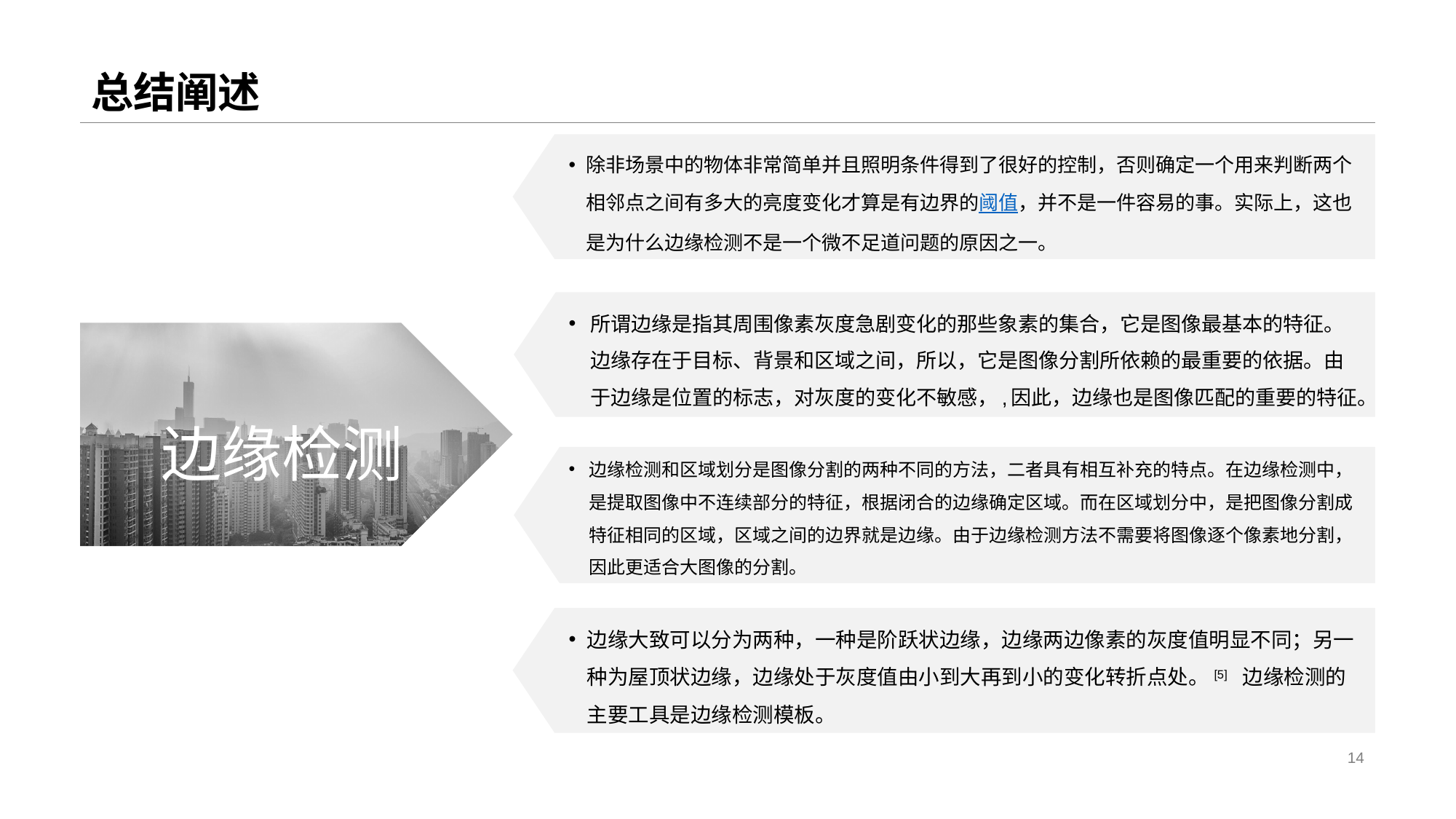

# 总结阐述

除非场景中的物体非常简单并且照明条件得到了很好的控制，否则确定一个用来判断两个相邻点之间有多大的亮度变化才算是有边界的阈值，并不是一件容易的事。实际上，这也是为什么边缘检测不是一个微不足道问题的原因之一。

所谓边缘是指其周围像素灰度急剧变化的那些象素的集合，它是图像最基本的特征。边缘存在于目标、背景和区域之间，所以，它是图像分割所依赖的最重要的依据。由于边缘是位置的标志，对灰度的变化不敏感，,因此，边缘也是图像匹配的重要的特征。

    边缘检测
边缘检测和区域划分是图像分割的两种不同的方法，二者具有相互补充的特点。在边缘检测中，是提取图像中不连续部分的特征，根据闭合的边缘确定区域。而在区域划分中，是把图像分割成特征相同的区域，区域之间的边界就是边缘。由于边缘检测方法不需要将图像逐个像素地分割，因此更适合大图像的分割。

边缘大致可以分为两种，一种是阶跃状边缘，边缘两边像素的灰度值明显不同；另一种为屋顶状边缘，边缘处于灰度值由小到大再到小的变化转折点处。 [5]  边缘检测的主要工具是边缘检测模板。
14